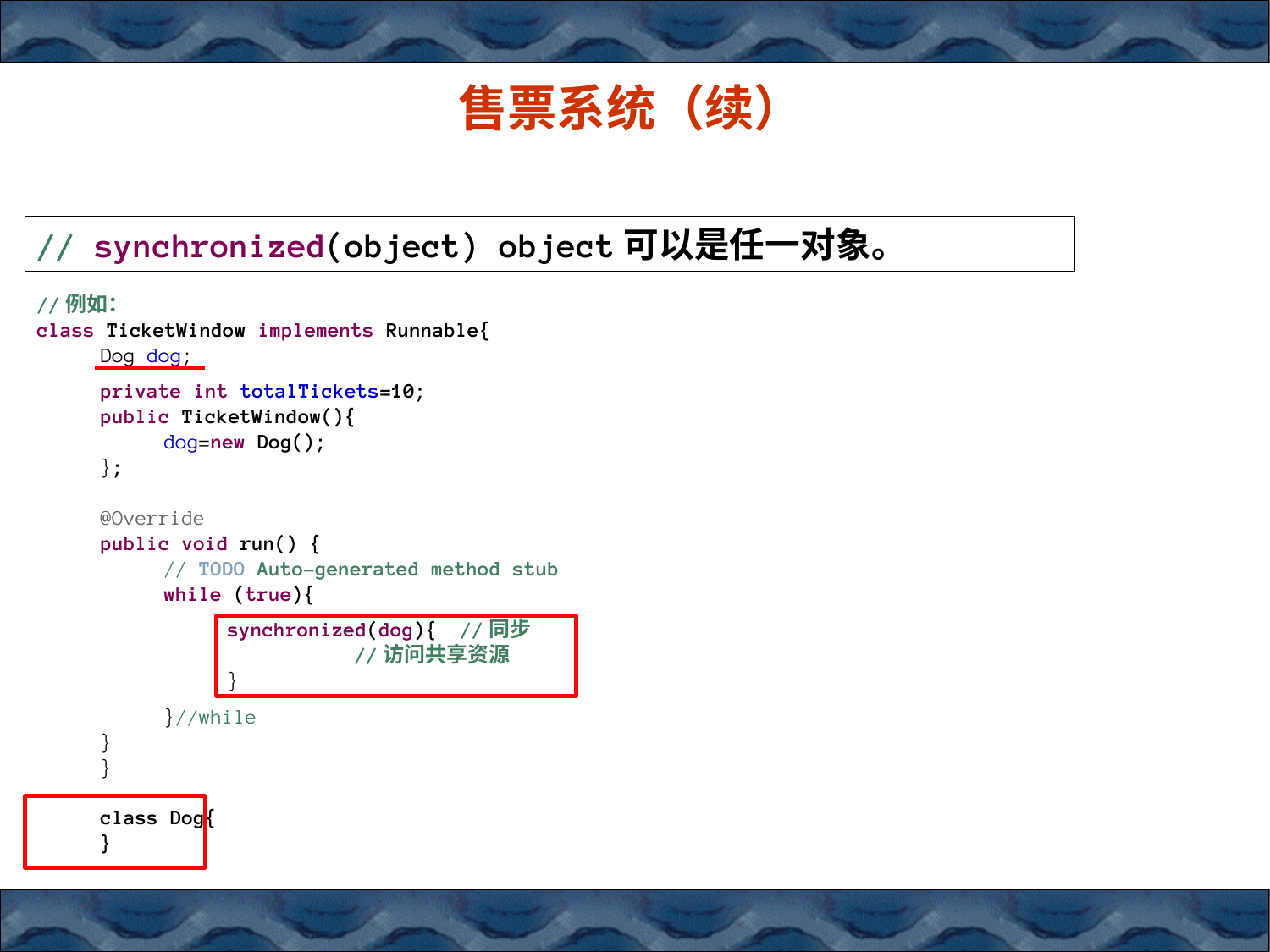

# 售票系统（续）
// synchronized(object) object可以是任一对象。

//例如：
class TicketWindow implements Runnable{
Dog dog;
private int totalTickets=10;
public TicketWindow(){
dog=new Dog();
};

@Override
public void run() {
// TODO Auto-generated method stub
while (true){
synchronized(dog){  //同步
	//访问共享资源
}
}//while
}
}

class Dog{
}